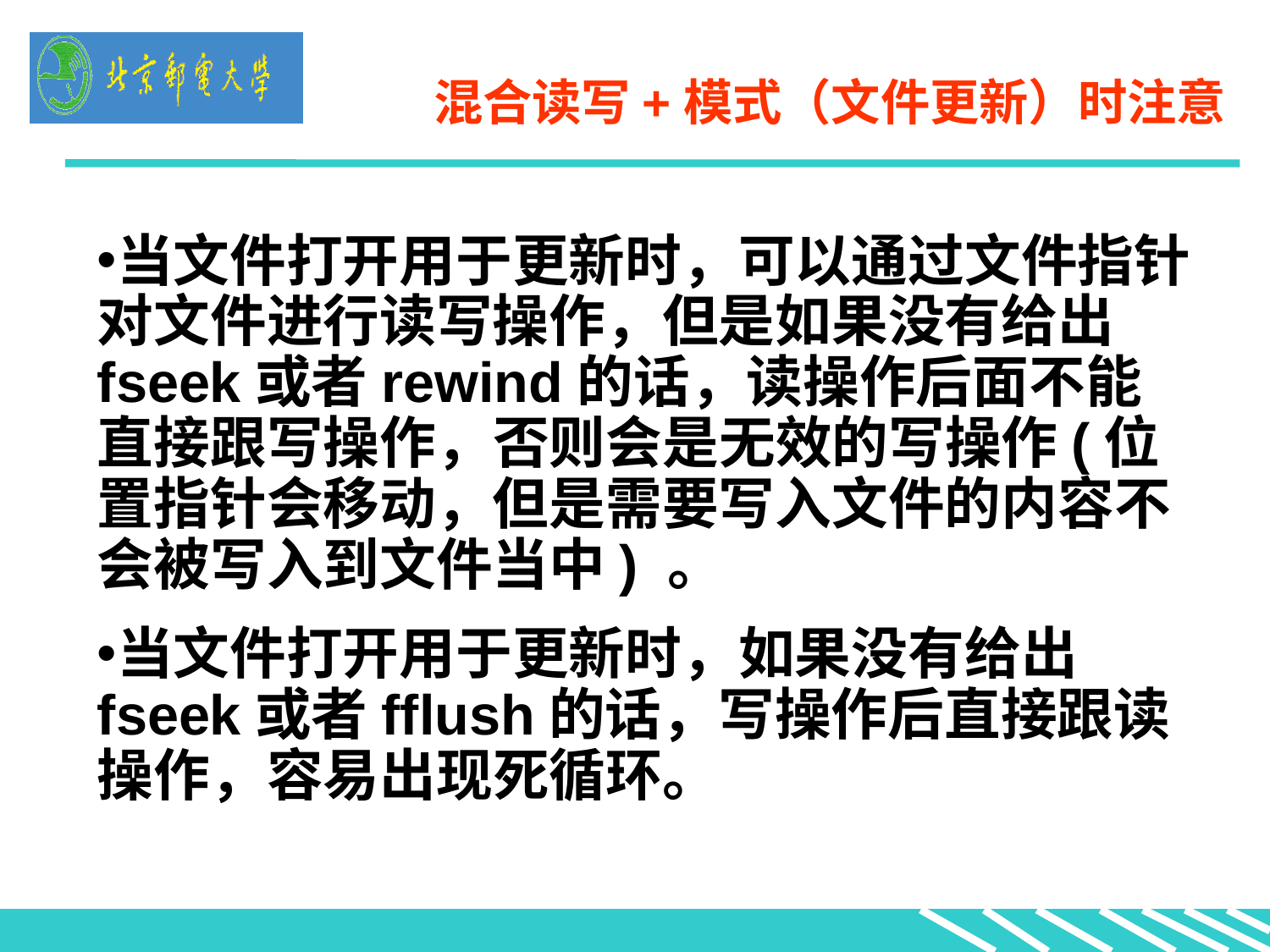

# 混合读写+模式（文件更新）时注意
当文件打开用于更新时，可以通过文件指针对文件进行读写操作，但是如果没有给出fseek或者rewind的话，读操作后面不能直接跟写操作，否则会是无效的写操作(位置指针会移动，但是需要写入文件的内容不会被写入到文件当中) 。
当文件打开用于更新时，如果没有给出fseek或者fflush的话，写操作后直接跟读操作，容易出现死循环。
38